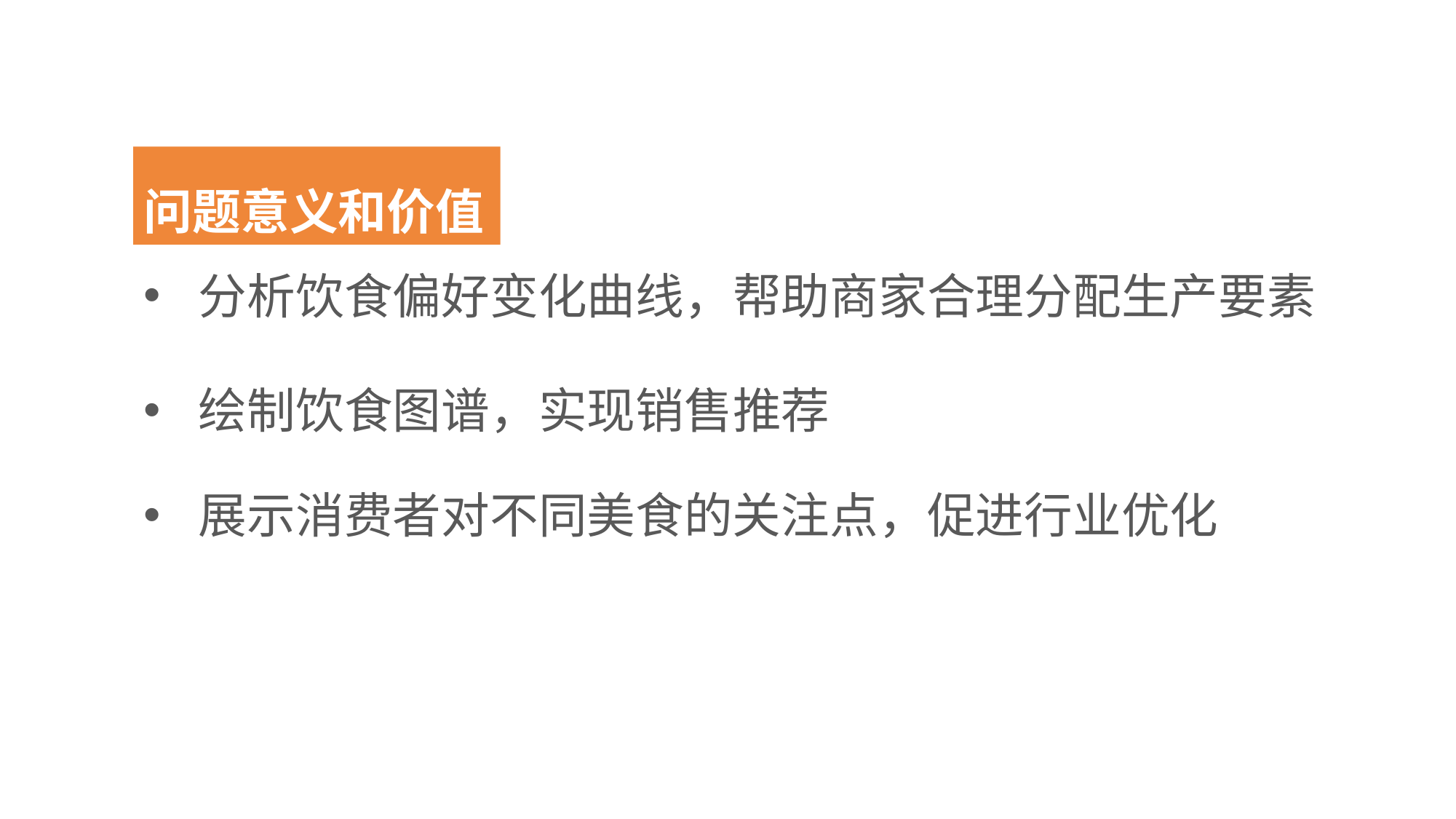

问题意义和价值
分析饮食偏好变化曲线，帮助商家合理分配生产要素
绘制饮食图谱，实现销售推荐
展示消费者对不同美食的关注点，促进行业优化